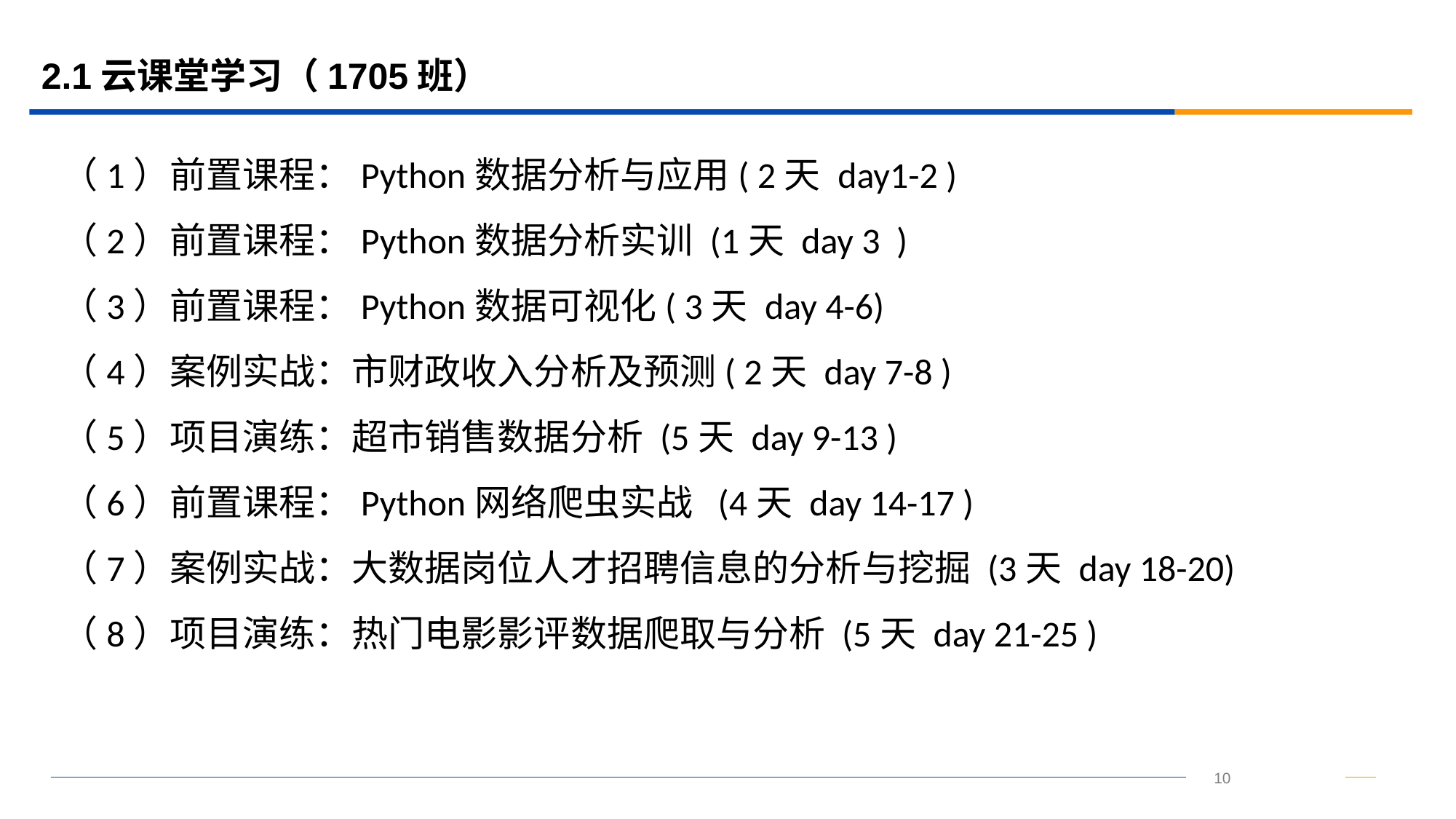

# 2.1云课堂学习（1705班）
（1）前置课程：Python数据分析与应用( 2天 day1-2 )
（2）前置课程：Python数据分析实训 (1天 day 3  )
（3）前置课程：Python数据可视化( 3天 day 4-6)
（4）案例实战：市财政收入分析及预测( 2天 day 7-8 )
（5）项目演练：超市销售数据分析 (5天 day 9-13 )
（6）前置课程：Python网络爬虫实战  (4天 day 14-17 )
（7）案例实战：大数据岗位人才招聘信息的分析与挖掘 (3天 day 18-20)
（8）项目演练：热门电影影评数据爬取与分析 (5天 day 21-25 )